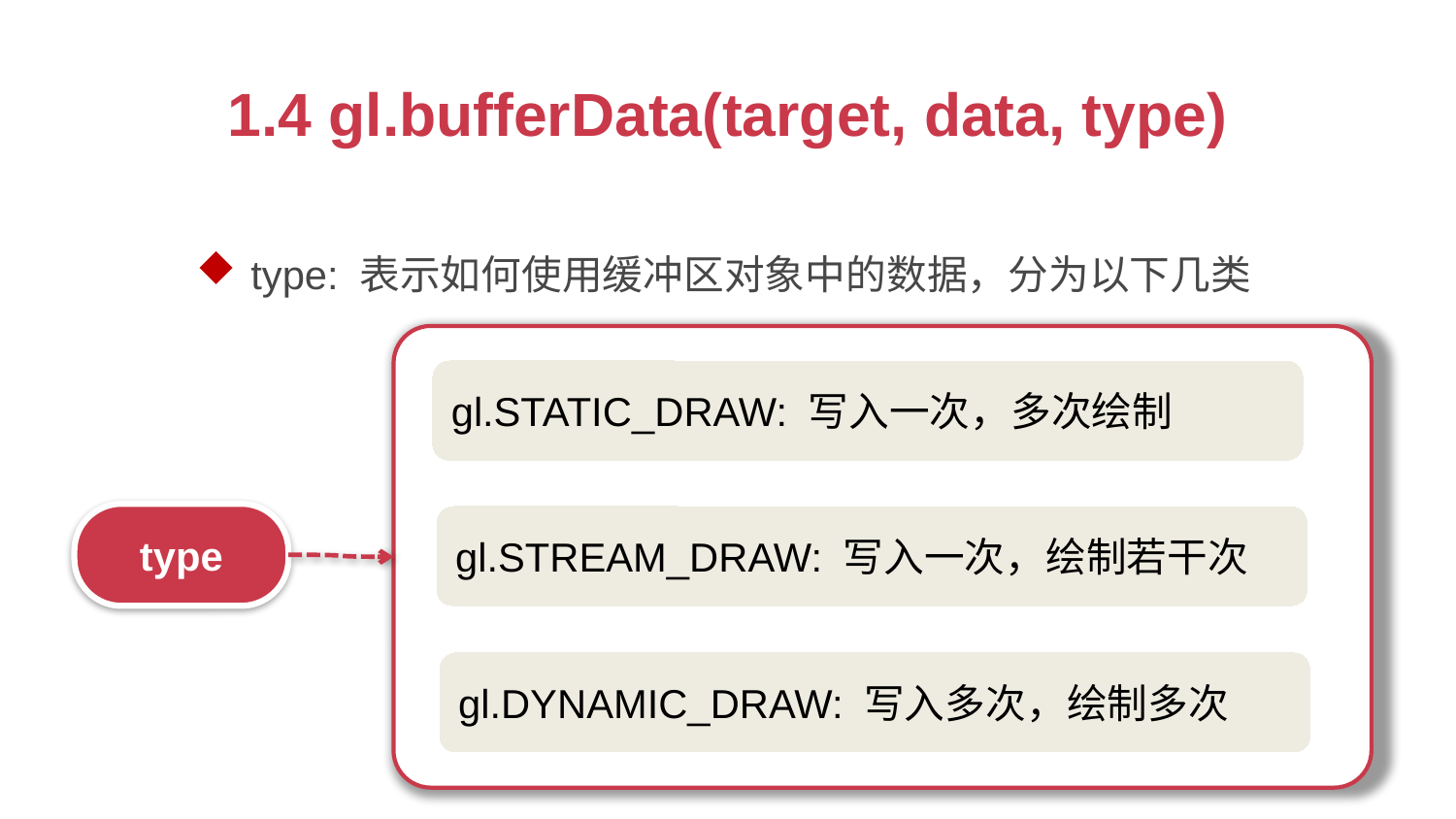

1.4 gl.bufferData(target, data, type)
type: 表示如何使⽤缓冲区对象中的数据，分为以下⼏类

gl.STATIC_DRAW: 写⼊⼀次，多次绘制
type
gl.STREAM_DRAW: 写⼊⼀次，绘制若干次
gl.DYNAMIC_DRAW: 写⼊多次，绘制多次